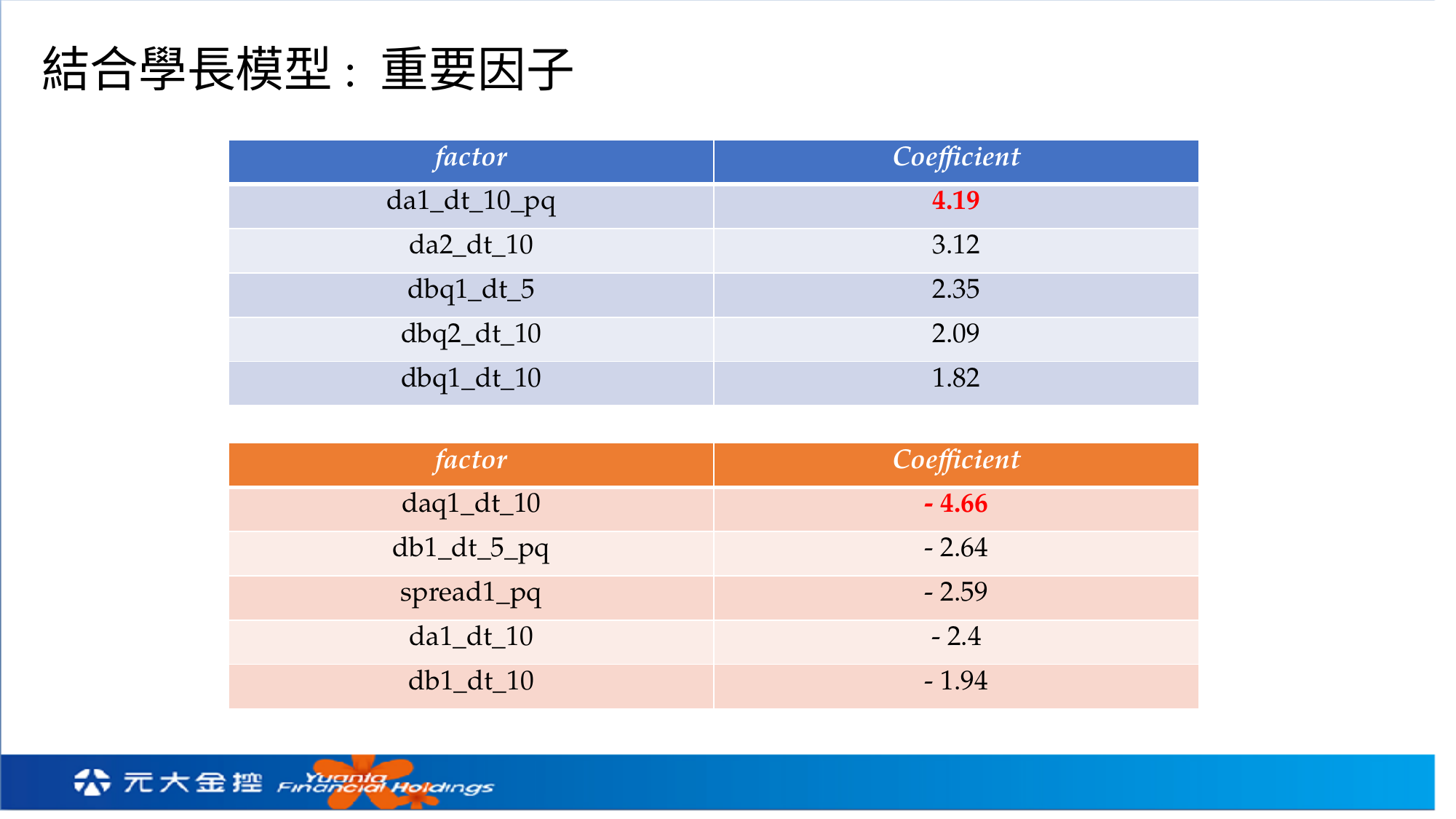

結合學長模型: 重要因子
| factor | Coefficient |
| --- | --- |
| da1\_dt\_10\_pq | 4.19 |
| da2\_dt\_10 | 3.12 |
| dbq1\_dt\_5 | 2.35 |
| dbq2\_dt\_10 | 2.09 |
| dbq1\_dt\_10 | 1.82 |
| factor | Coefficient |
| --- | --- |
| daq1\_dt\_10 | - 4.66 |
| db1\_dt\_5\_pq | - 2.64 |
| spread1\_pq | - 2.59 |
| da1\_dt\_10 | - 2.4 |
| db1\_dt\_10 | - 1.94 |